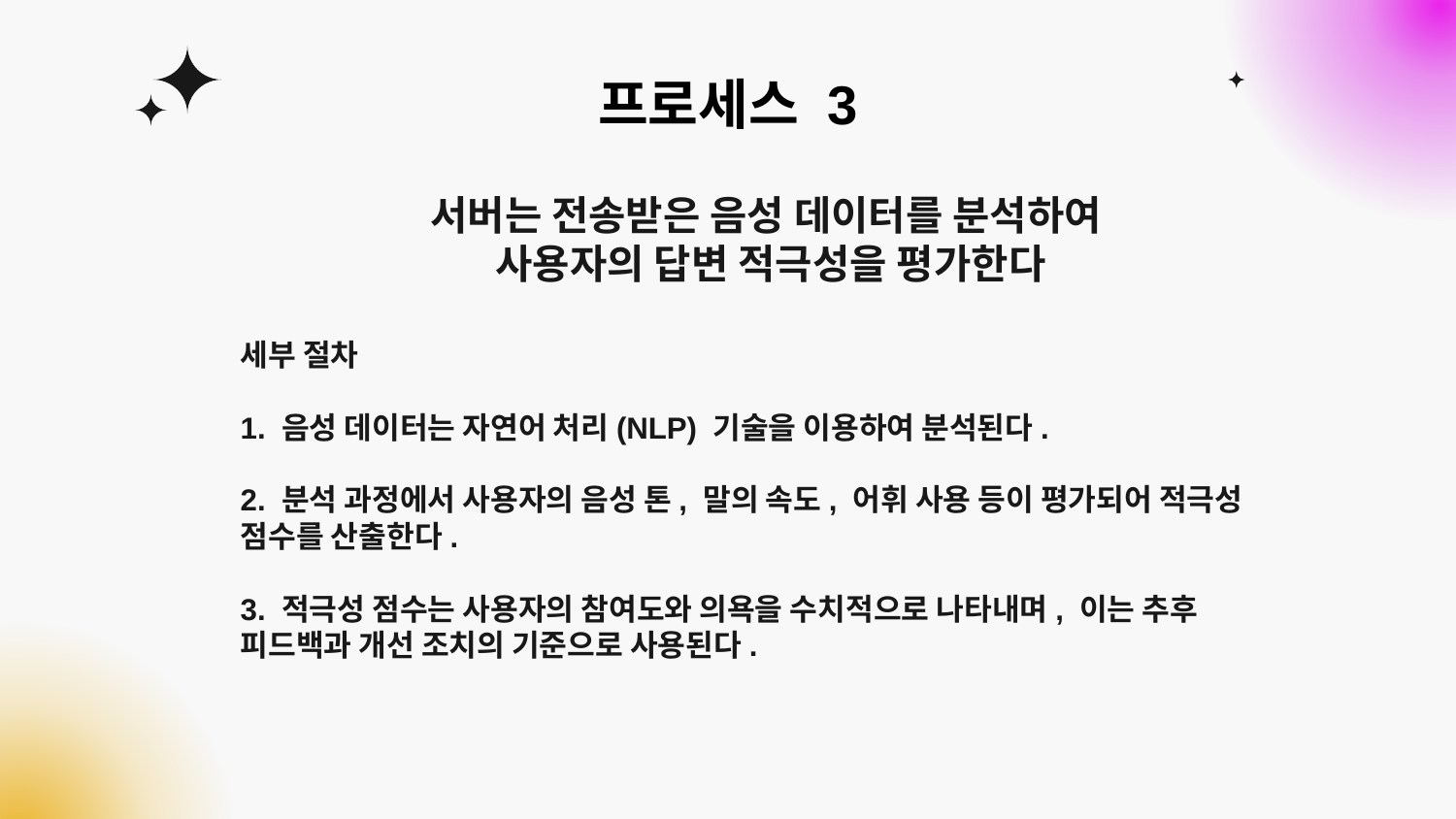

# 프로세스 3

서버는 전송받은 음성 데이터를 분석하여
사용자의 답변 적극성을 평가한다

세부 절차

1. 음성 데이터는 자연어 처리(NLP) 기술을 이용하여 분석된다.

2. 분석 과정에서 사용자의 음성 톤, 말의 속도, 어휘 사용 등이 평가되어 적극성
점수를 산출한다.

3. 적극성 점수는 사용자의 참여도와 의욕을 수치적으로 나타내며, 이는 추후 피드백과 개선 조치의 기준으로 사용된다.